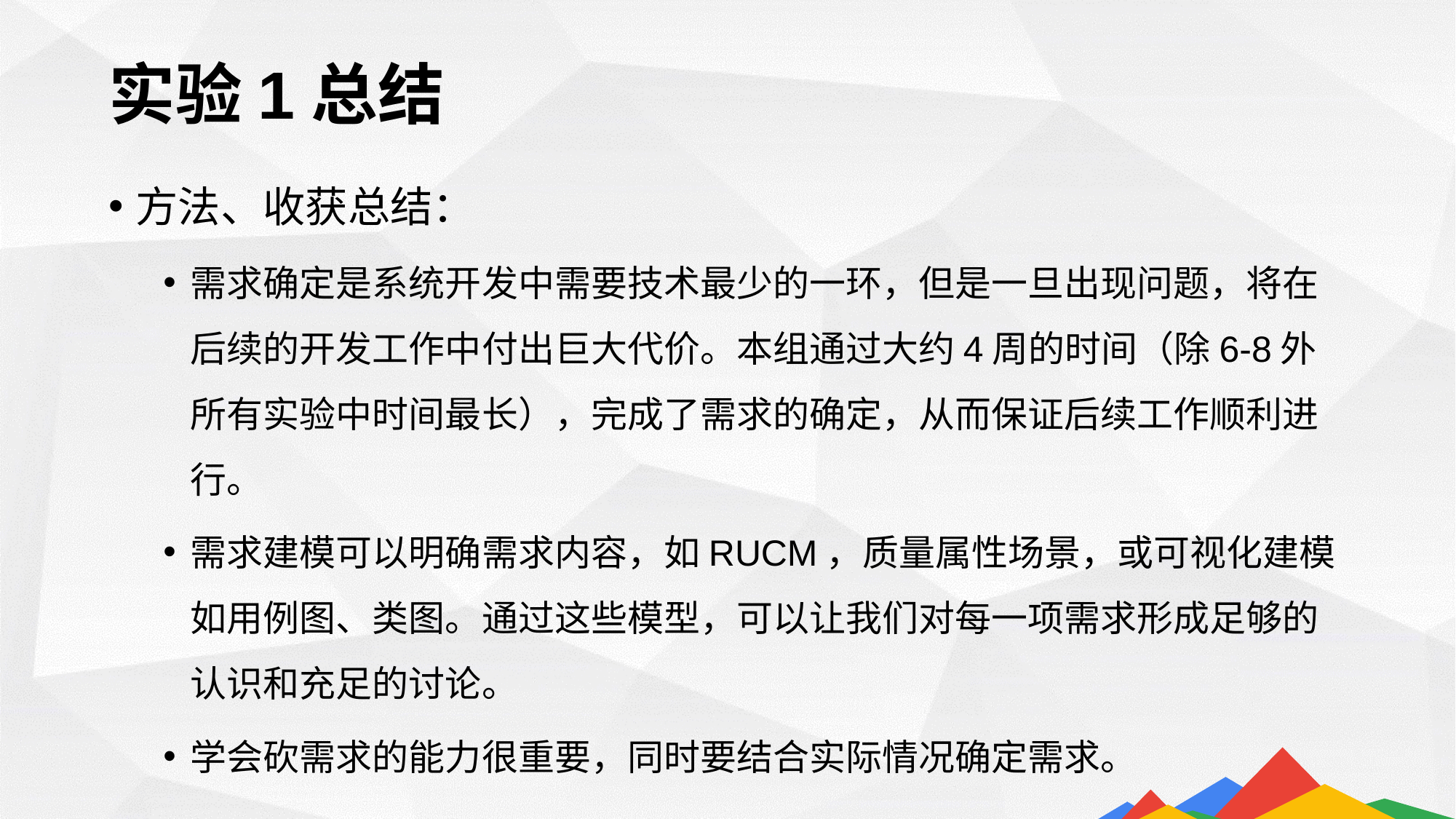

实验1总结
方法、收获总结：
需求确定是系统开发中需要技术最少的一环，但是一旦出现问题，将在后续的开发工作中付出巨大代价。本组通过大约4周的时间（除6-8外所有实验中时间最长），完成了需求的确定，从而保证后续工作顺利进行。
需求建模可以明确需求内容，如RUCM，质量属性场景，或可视化建模如用例图、类图。通过这些模型，可以让我们对每一项需求形成足够的认识和充足的讨论。
学会砍需求的能力很重要，同时要结合实际情况确定需求。